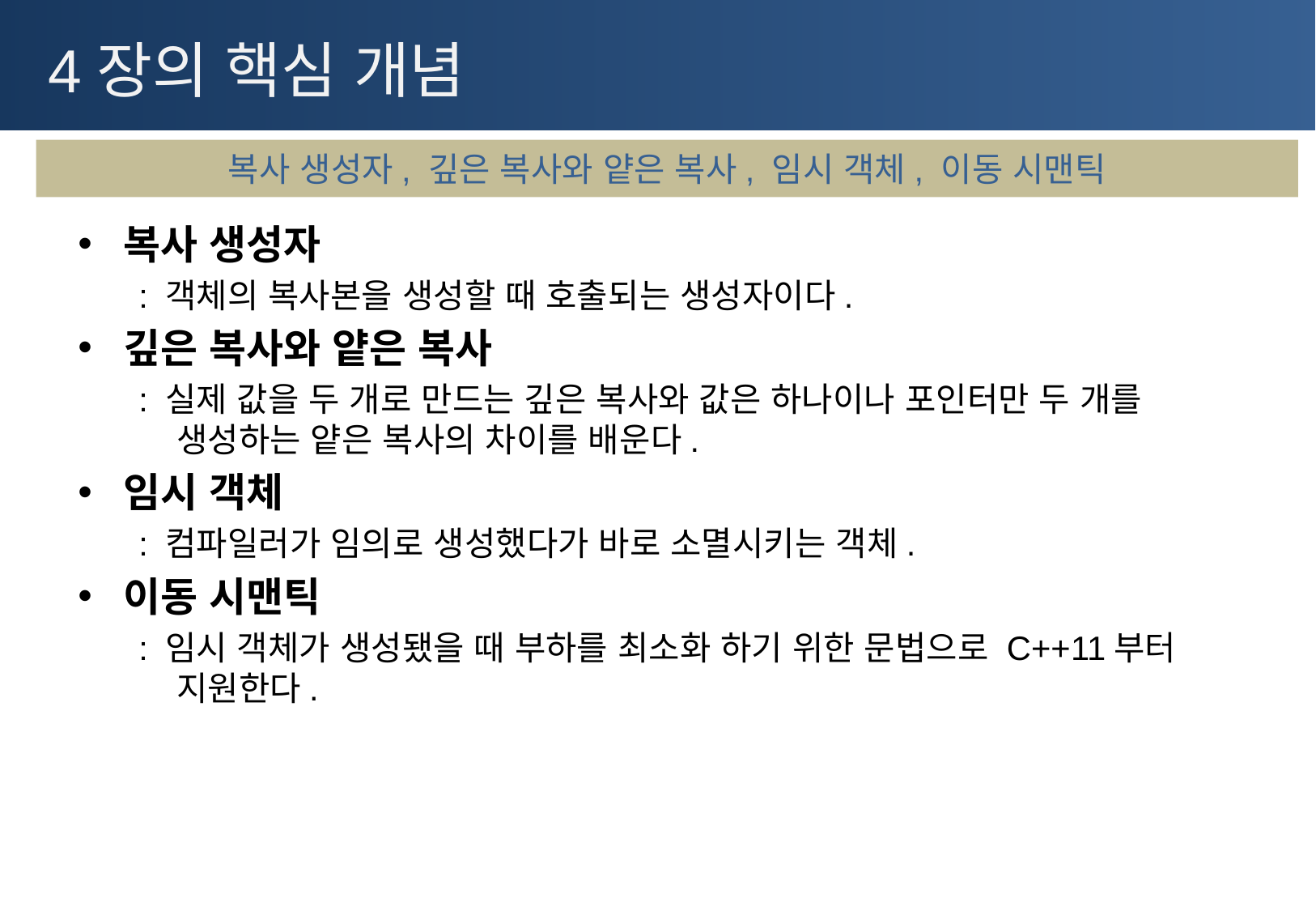

# 4장의 핵심 개념
복사 생성자, 깊은 복사와 얕은 복사, 임시 객체, 이동 시맨틱
복사 생성자
: 객체의 복사본을 생성할 때 호출되는 생성자이다.
깊은 복사와 얕은 복사
: 실제 값을 두 개로 만드는 깊은 복사와 값은 하나이나 포인터만 두 개를 생성하는 얕은 복사의 차이를 배운다.
임시 객체
: 컴파일러가 임의로 생성했다가 바로 소멸시키는 객체.
이동 시맨틱
: 임시 객체가 생성됐을 때 부하를 최소화 하기 위한 문법으로 C++11부터 지원한다.